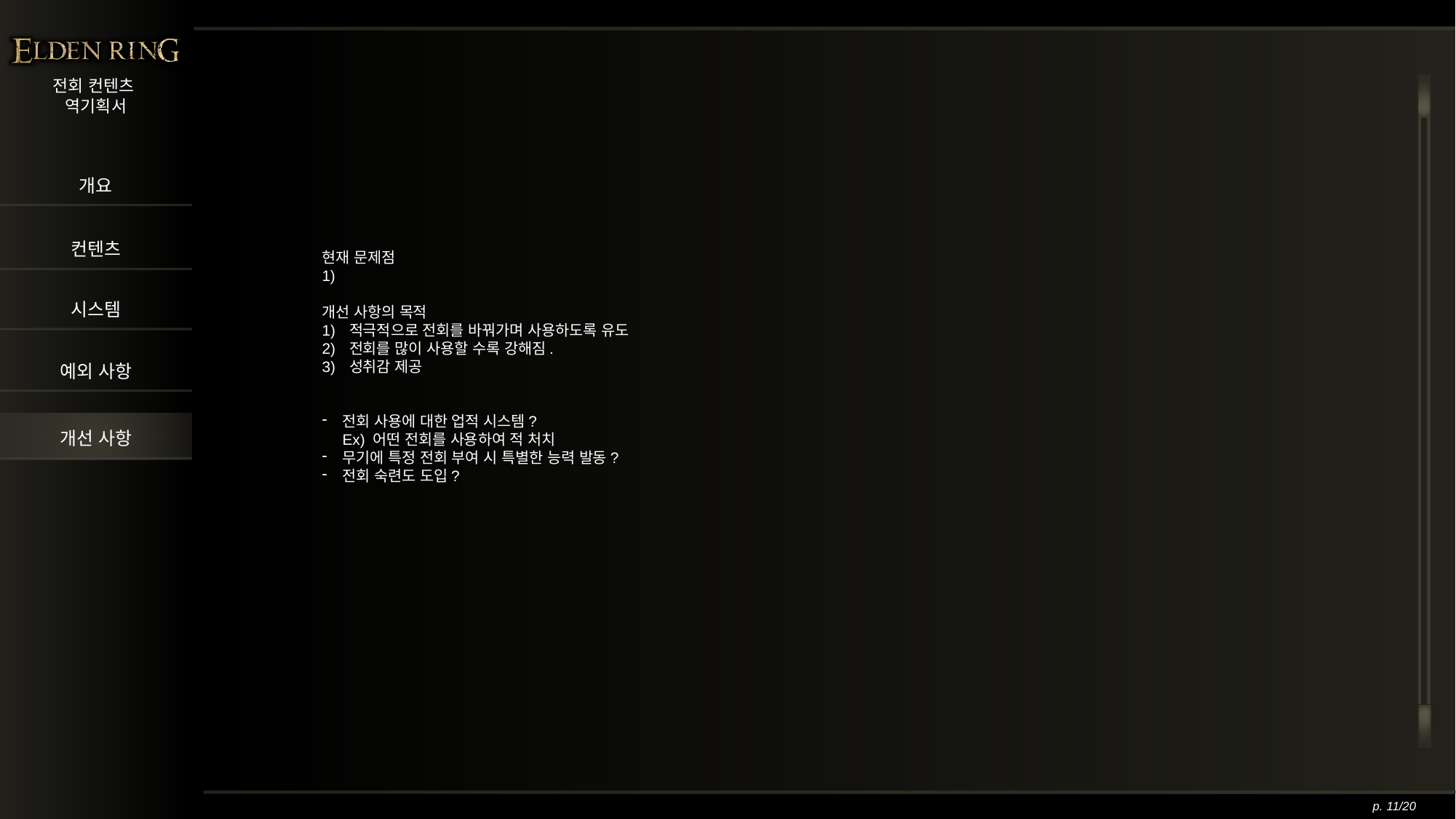

현재 문제점
1)

개선 사항의 목적
적극적으로 전회를 바꿔가며 사용하도록 유도
전회를 많이 사용할 수록 강해짐.
성취감 제공

전회 사용에 대한 업적 시스템?
Ex) 어떤 전회를 사용하여 적 처치
무기에 특정 전회 부여 시 특별한 능력 발동?
전회 숙련도 도입?

p. 11/20